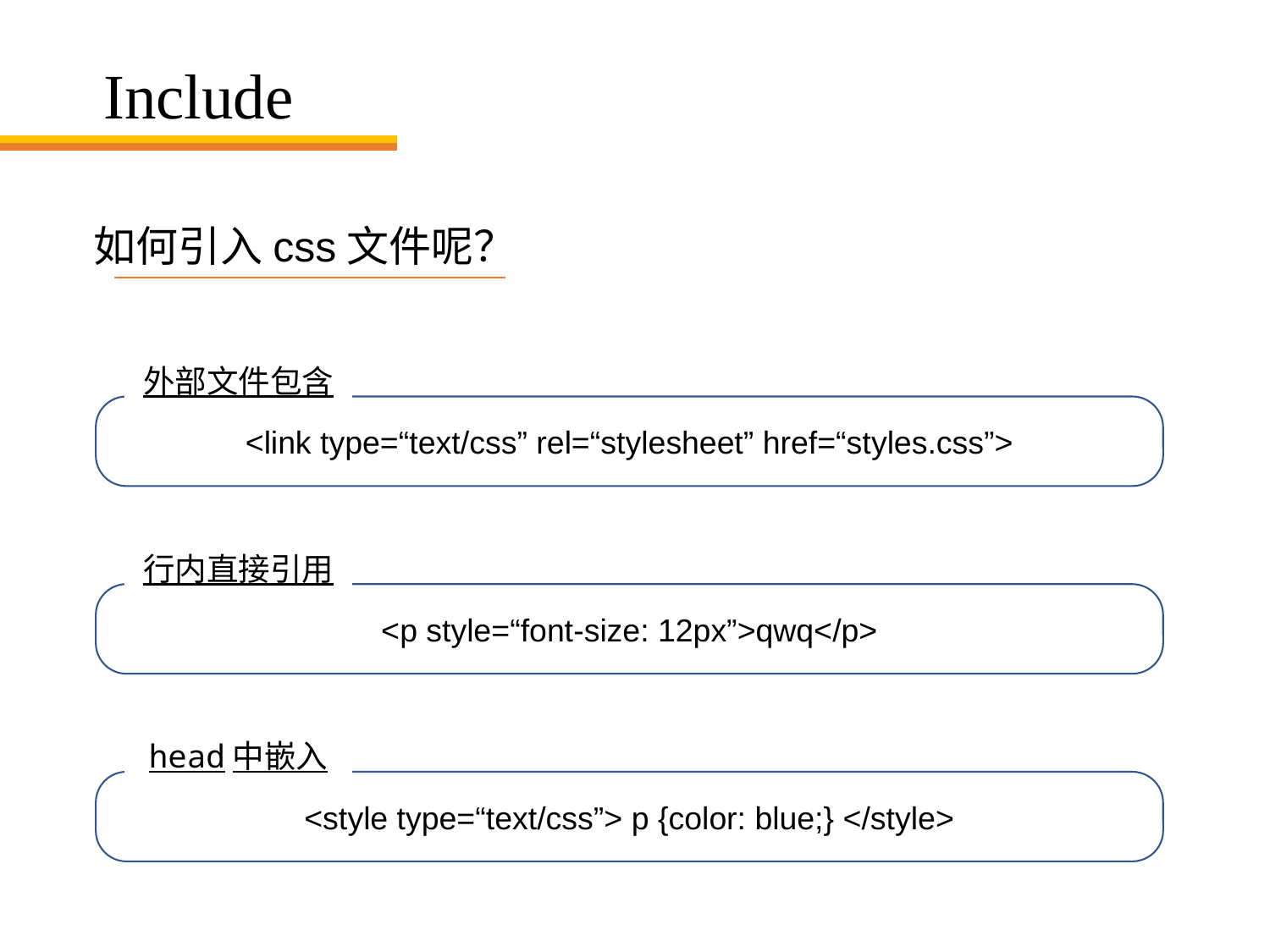

# Include
如何引入css文件呢？
外部文件包含

<link type=“text/css” rel=“stylesheet” href=“styles.css”>
行内直接引用

<p style=“font-size: 12px”>qwq</p>
head中嵌入

<style type=“text/css”> p {color: blue;} </style>